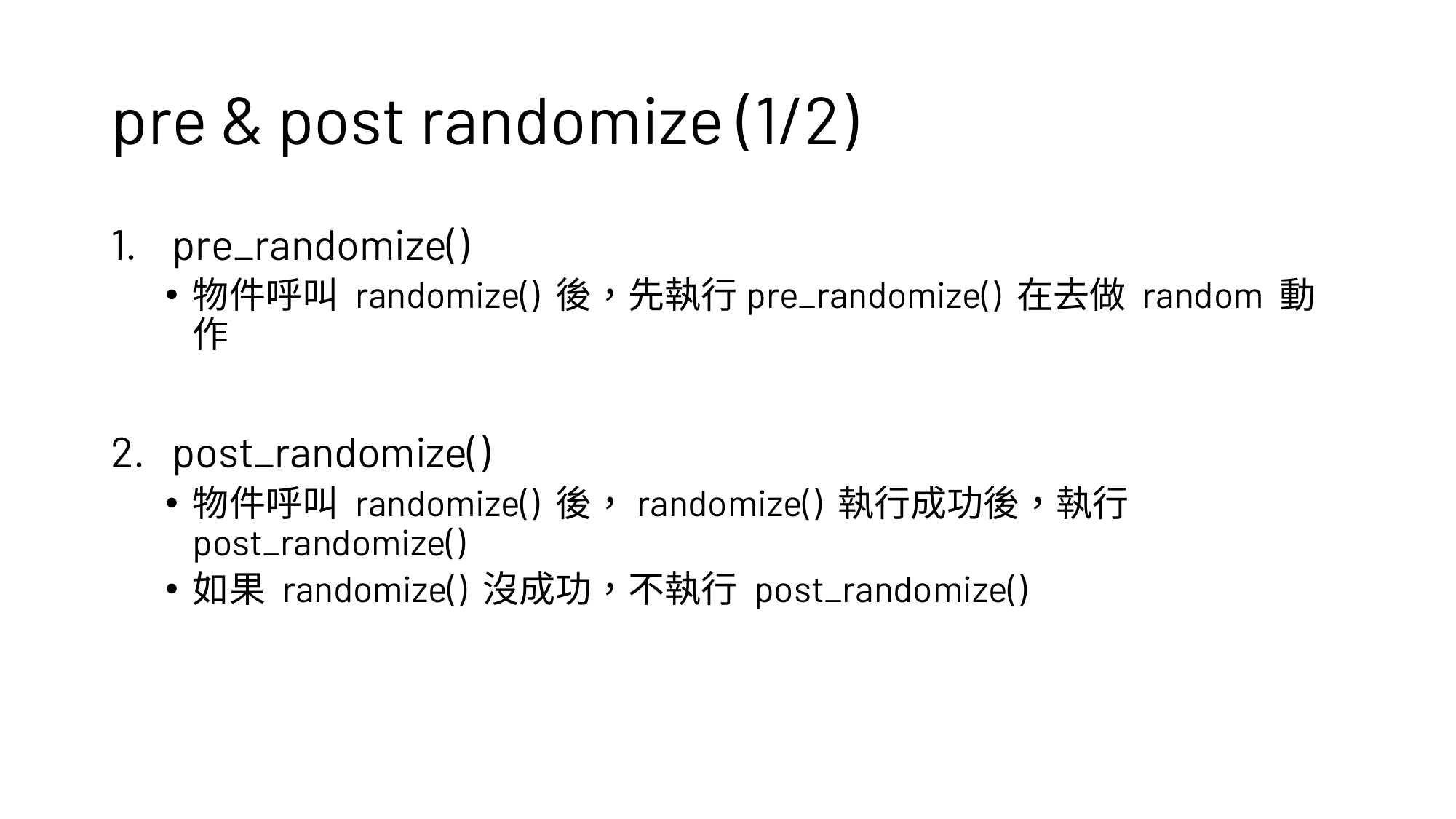

# pre & post randomize (1/2)
pre_randomize()
物件呼叫 randomize() 後，先執行pre_randomize() 在去做 random 動作

post_randomize()
物件呼叫 randomize() 後，randomize() 執行成功後，執行 post_randomize()
如果 randomize() 沒成功，不執行 post_randomize()